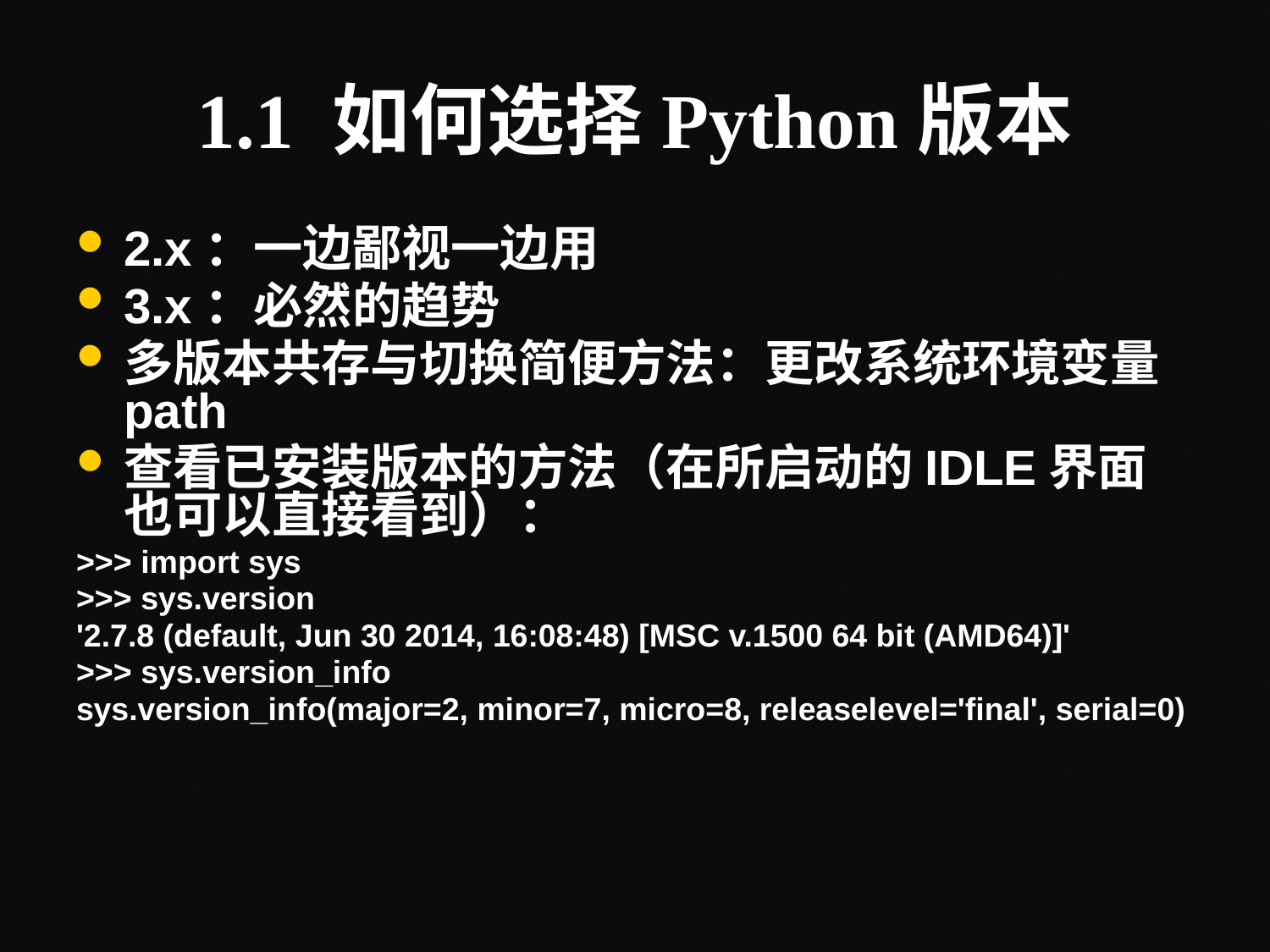

# 1.1 如何选择Python版本
2.x：一边鄙视一边用
3.x：必然的趋势
多版本共存与切换简便方法：更改系统环境变量path
查看已安装版本的方法（在所启动的IDLE界面也可以直接看到）：
>>> import sys
>>> sys.version
'2.7.8 (default, Jun 30 2014, 16:08:48) [MSC v.1500 64 bit (AMD64)]'
>>> sys.version_info
sys.version_info(major=2, minor=7, micro=8, releaselevel='final', serial=0)